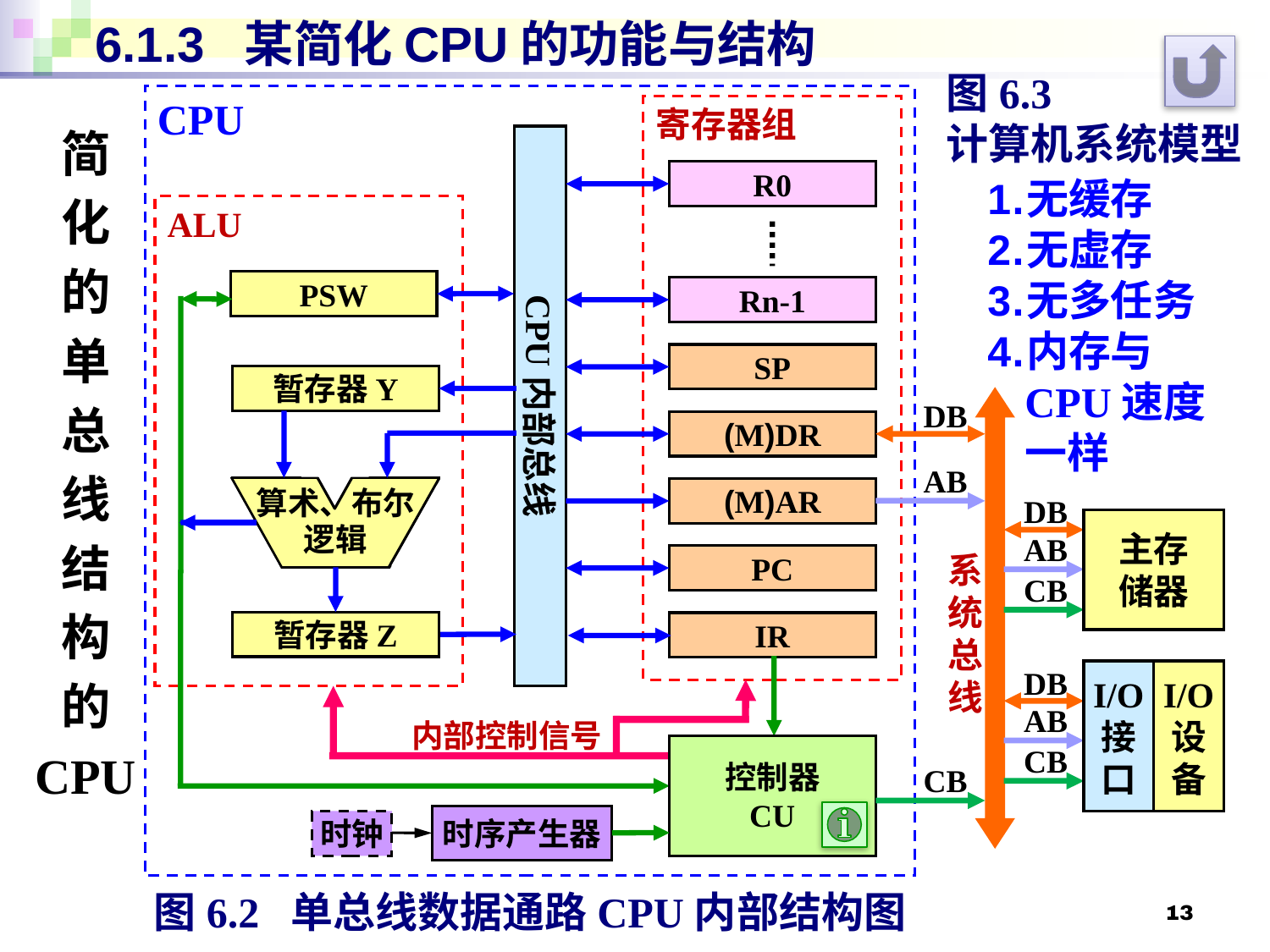

# 6.1.3  某简化CPU的功能与结构

图6.3
计算机系统模型
CPU
寄存器组
CPU内部总线
R0

ALU

PSW
Rn-1

SP
暂存器Y

DB
(M)DR

AB

算术、布尔
逻辑

(M)AR

DB

主存
储器

AB
系统总线
PC

CB

暂存器Z
IR

I/O
接
口
I/O
设
备
DB

AB
内部控制信号

控制器
CU

CB

CB

时序产生器
时钟

简
化
的
单
总
线
结
构
的
CPU
无缓存
无虚存
无多任务
内存与CPU速度一样

13
图6.2  单总线数据通路CPU内部结构图